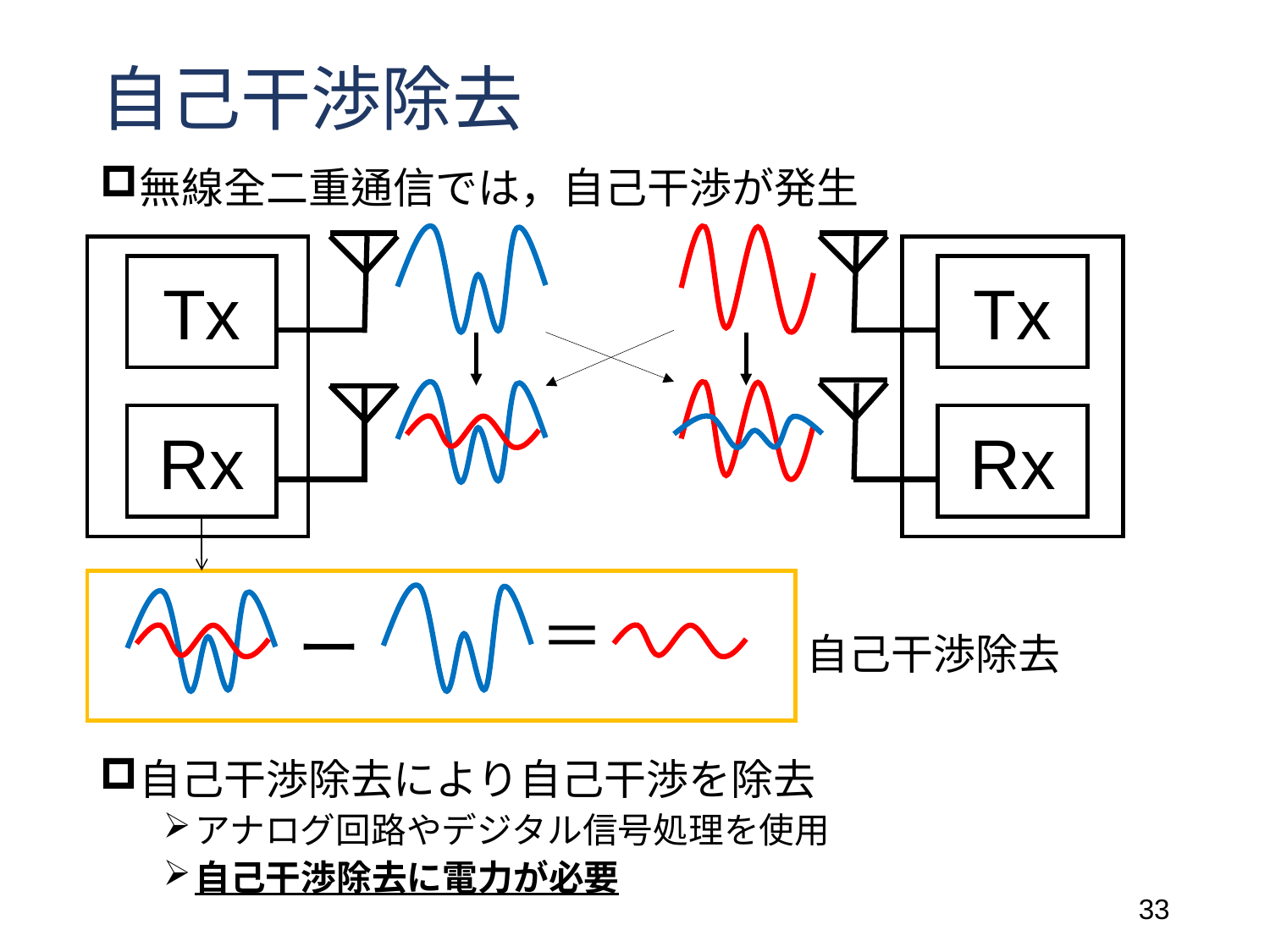

# 自己干渉除去
無線全二重通信では，自己干渉が発生

Tx
Tx

Rx
Rx

＝

ー
自己干渉除去

自己干渉除去により自己干渉を除去
アナログ回路やデジタル信号処理を使用
自己干渉除去に電力が必要
33